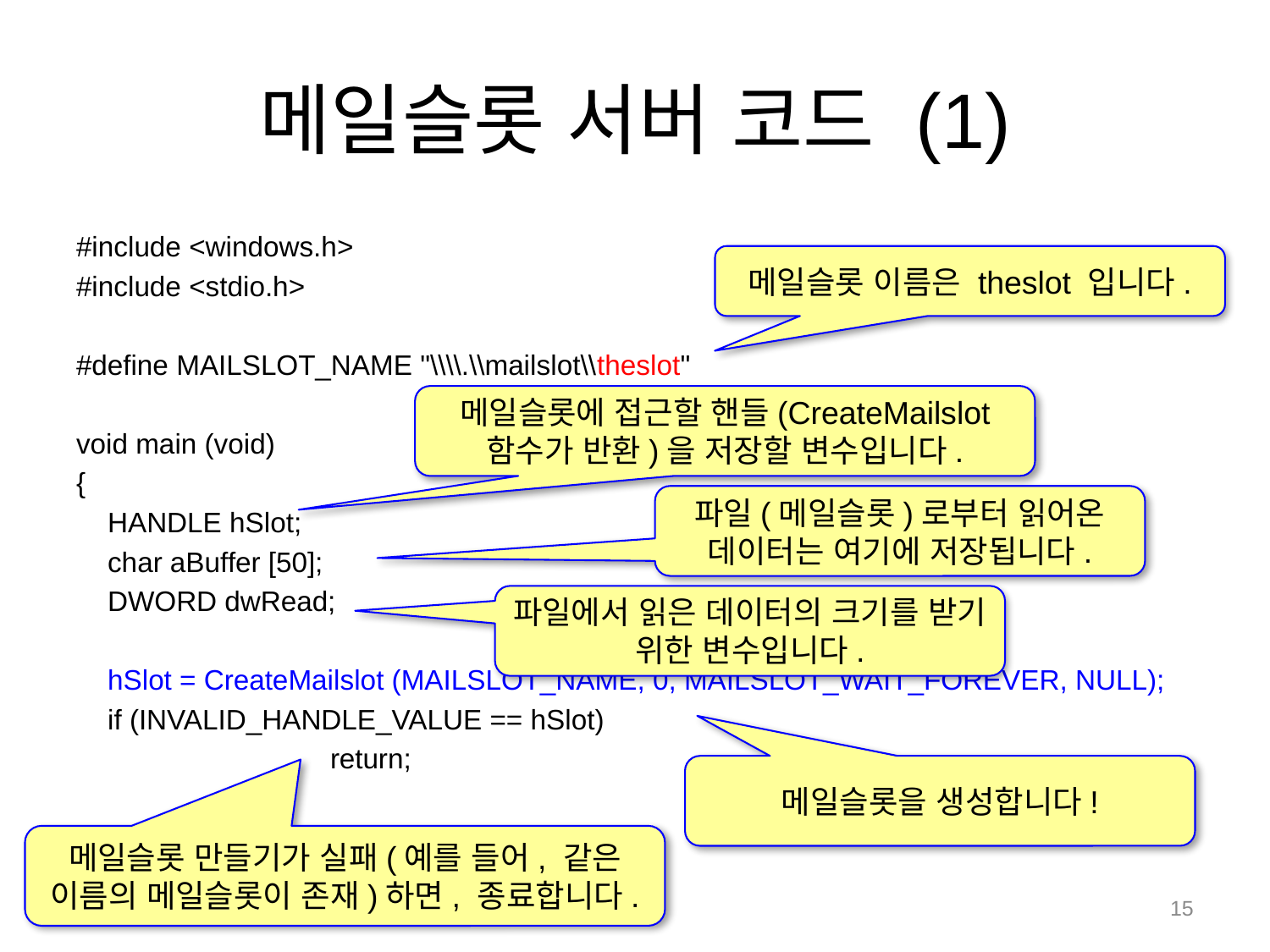

# 메일슬롯 서버 코드 (1)
#include <windows.h>
#include <stdio.h>

#define MAILSLOT_NAME "\\\\.\\mailslot\\theslot"

void main (void)
{
    HANDLE hSlot;
    char aBuffer [50];
    DWORD dwRead;

    hSlot = CreateMailslot (MAILSLOT_NAME, 0, MAILSLOT_WAIT_FOREVER, NULL);
    if (INVALID_HANDLE_VALUE == hSlot)
		return;

메일슬롯 이름은 theslot 입니다.
메일슬롯에 접근할 핸들(CreateMailslot 함수가 반환)을 저장할 변수입니다.
파일(메일슬롯)로부터 읽어온 데이터는 여기에 저장됩니다.
파일에서 읽은 데이터의 크기를 받기 위한 변수입니다.
메일슬롯을 생성합니다!
메일슬롯 만들기가 실패(예를 들어, 같은 이름의 메일슬롯이 존재)하면, 종료합니다.
15